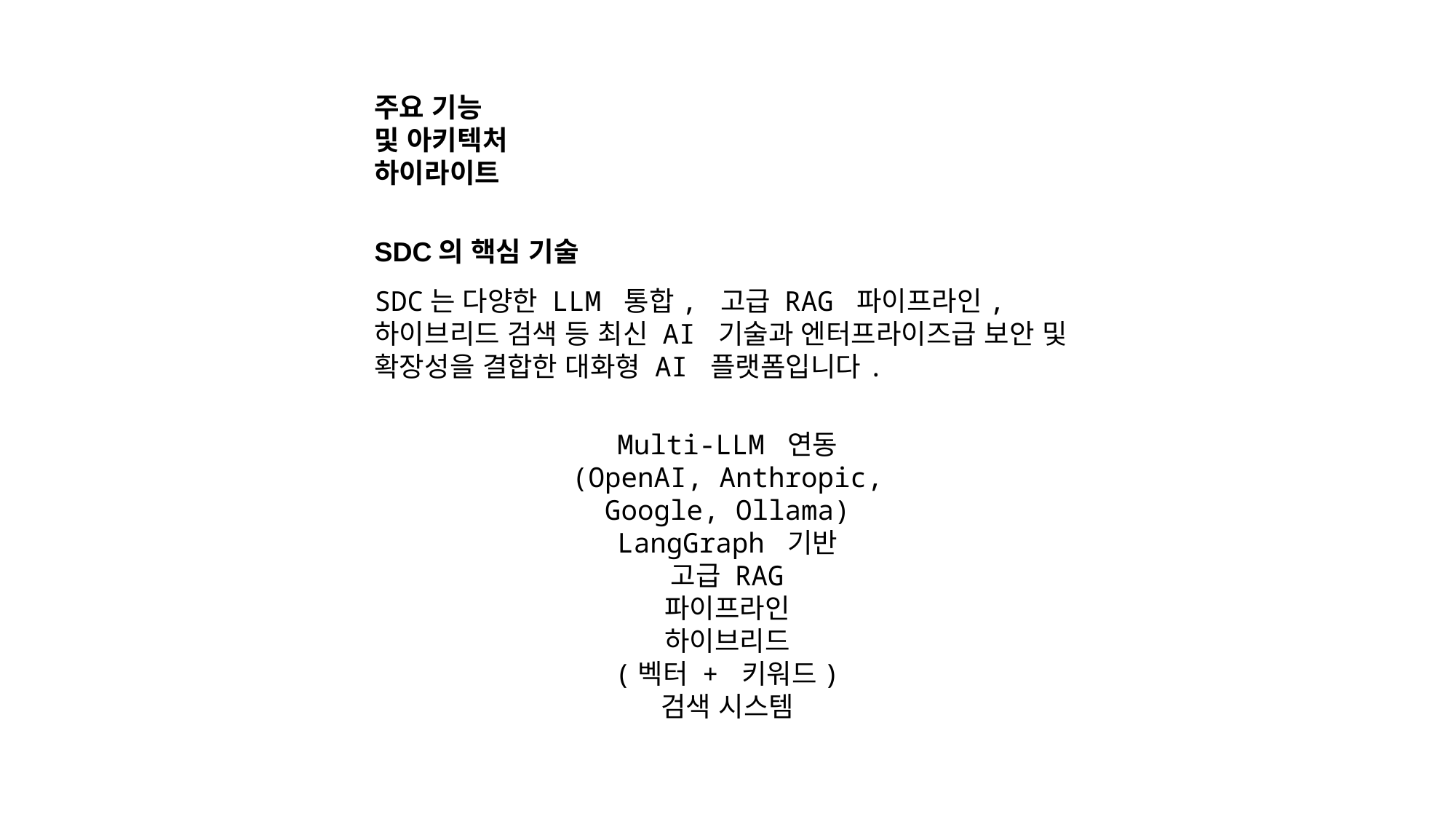

주요 기능
및 아키텍처
하이라이트
SDC의 핵심 기술
SDC는 다양한 LLM 통합, 고급 RAG 파이프라인, 하이브리드 검색 등 최신 AI 기술과 엔터프라이즈급 보안 및 확장성을 결합한 대화형 AI 플랫폼입니다.
Multi-LLM 연동
(OpenAI, Anthropic,
Google, Ollama)
LangGraph 기반
고급 RAG
파이프라인
하이브리드
(벡터 + 키워드)
검색 시스템